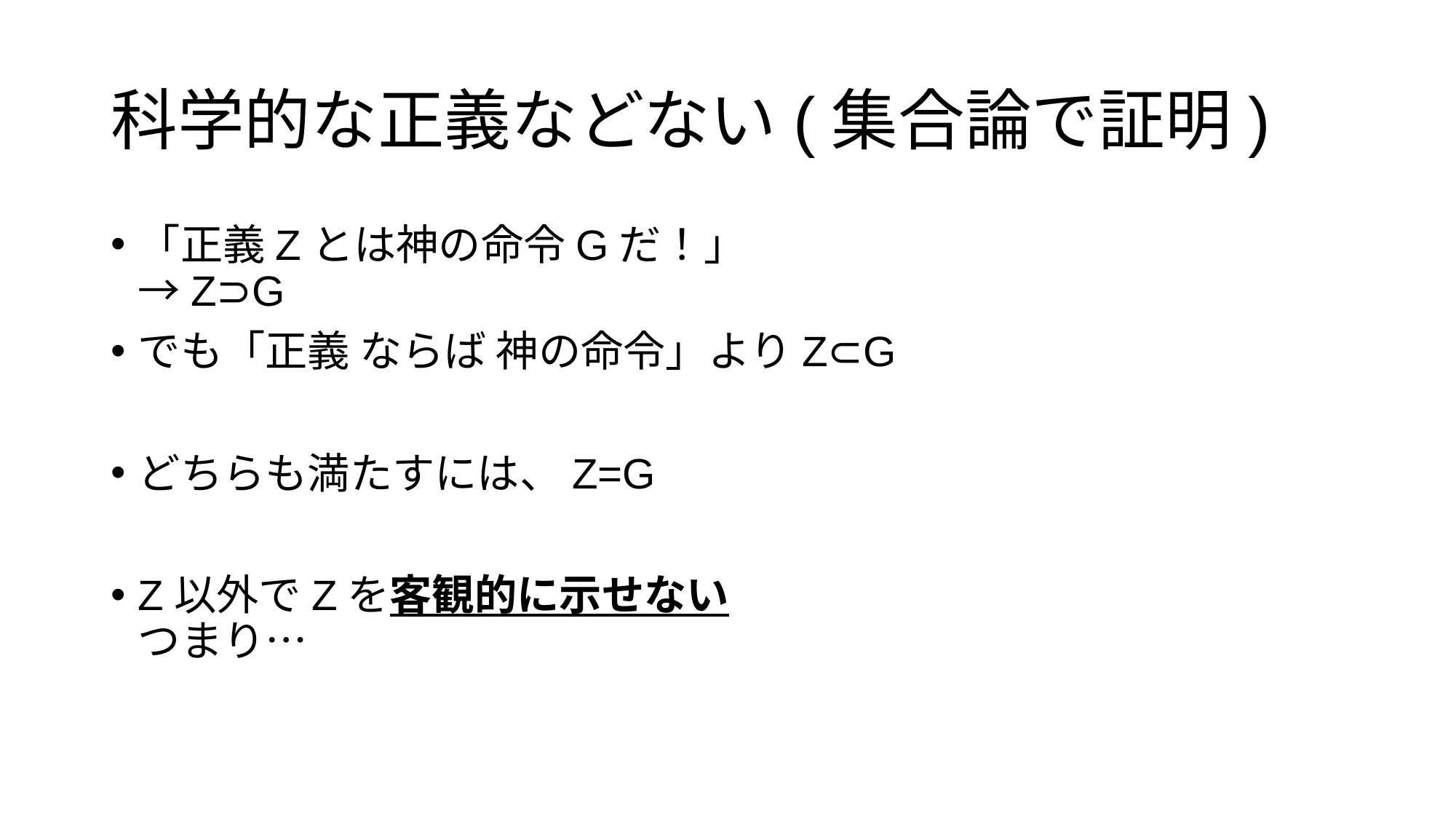

# 科学的な正義などない(集合論で証明)
「正義Zとは神の命令Gだ！」
→Z⊃G
でも「正義 ならば 神の命令」よりZ⊂G

どちらも満たすには、Z=G

Z以外でZを客観的に示せない
つまり…